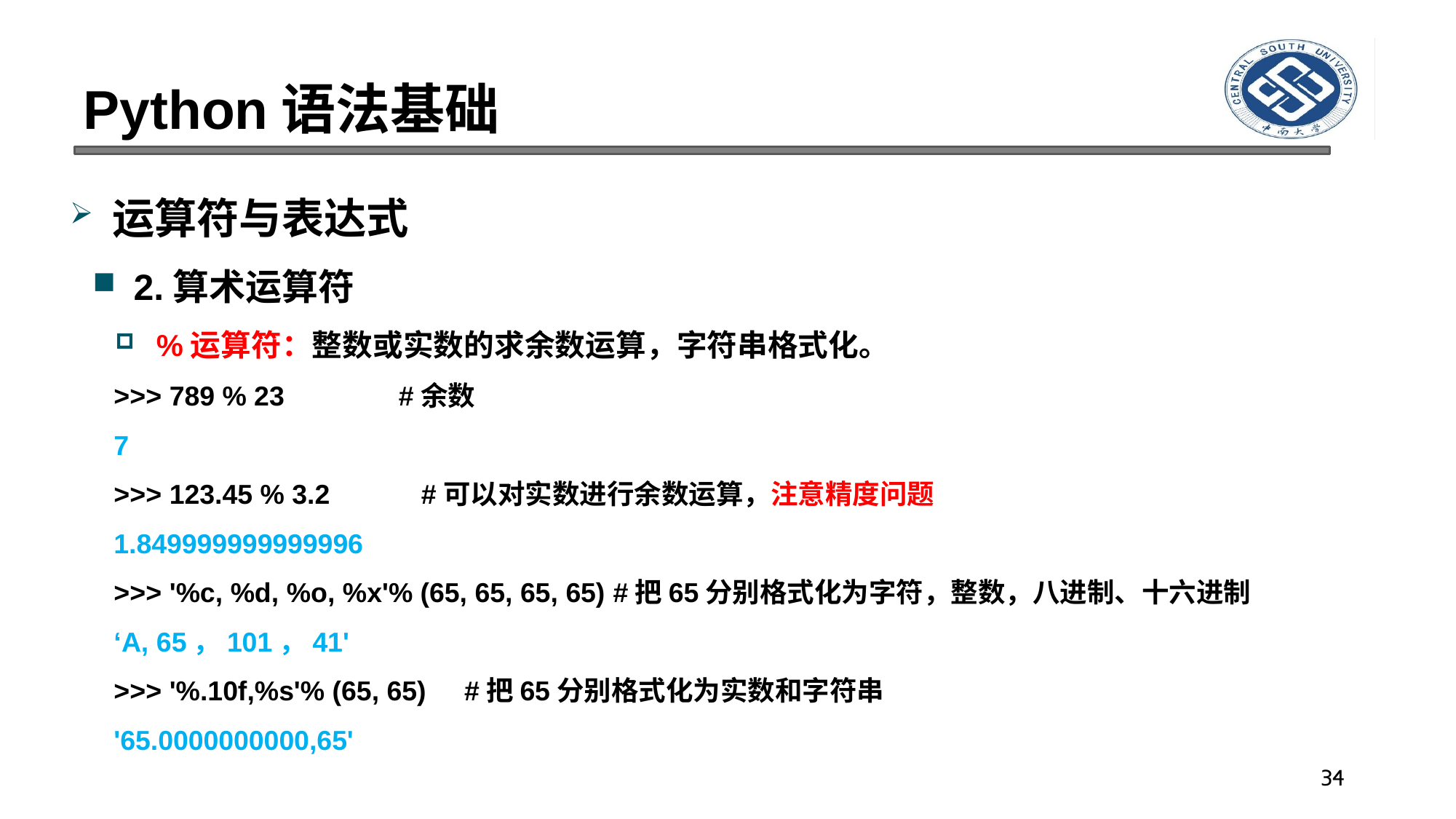

# Python语法基础
运算符与表达式
2.算术运算符
%运算符：整数或实数的求余数运算，字符串格式化。
>>> 789 % 23               #余数
7
>>> 123.45 % 3.2            #可以对实数进行余数运算，注意精度问题
1.849999999999996
>>> '%c, %d, %o, %x'% (65, 65, 65, 65) #把65分别格式化为字符，整数，八进制、十六进制
‘A, 65，101，41'
>>> '%.10f,%s'% (65, 65)     #把65分别格式化为实数和字符串
'65.0000000000,65'

34